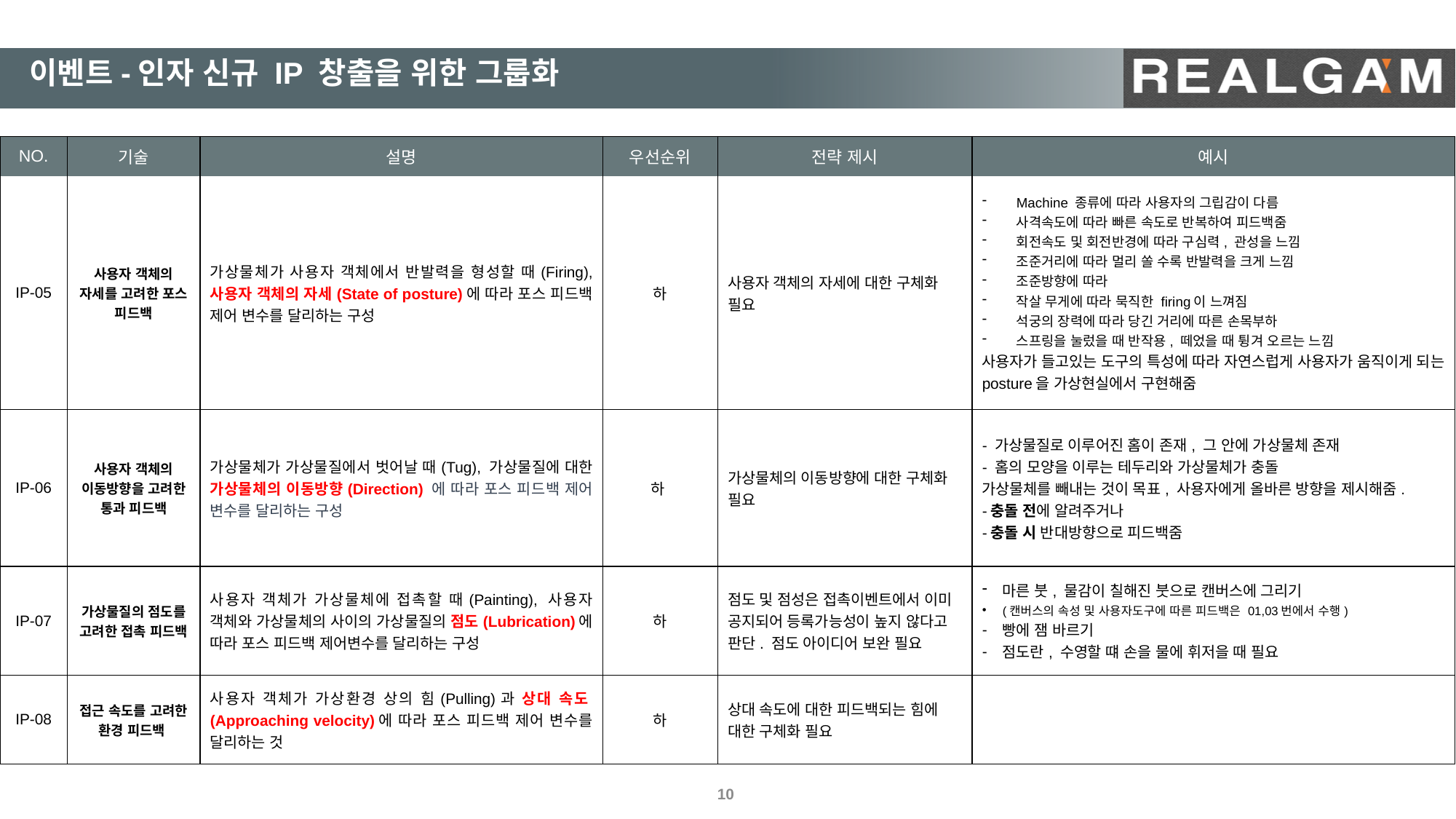

이벤트-인자 신규 IP 창출을 위한 그룹화
| NO. | 기술 | 설명 | 우선순위 | 전략 제시 | 예시 |
| --- | --- | --- | --- | --- | --- |
| IP-05 | 사용자 객체의 자세를 고려한 포스 피드백 | 가상물체가 사용자 객체에서 반발력을 형성할 때(Firing), 사용자 객체의 자세(State of posture)에 따라 포스 피드백 제어 변수를 달리하는 구성 | 하 | 사용자 객체의 자세에 대한 구체화 필요 | Machine 종류에 따라 사용자의 그립감이 다름 사격속도에 따라 빠른 속도로 반복하여 피드백줌 회전속도 및 회전반경에 따라 구심력, 관성을 느낌 조준거리에 따라 멀리 쏠 수록 반발력을 크게 느낌 조준방향에 따라 작살 무게에 따라 묵직한 firing이 느껴짐 석궁의 장력에 따라 당긴 거리에 따른 손목부하 스프링을 눌렀을 때 반작용, 떼었을 때 튕겨 오르는 느낌 사용자가 들고있는 도구의 특성에 따라 자연스럽게 사용자가 움직이게 되는 posture을 가상현실에서 구현해줌 |
| IP-06 | 사용자 객체의 이동방향을 고려한 통과 피드백 | 가상물체가 가상물질에서 벗어날 때(Tug), 가상물질에 대한 가상물체의 이동방향(Direction) 에 따라 포스 피드백 제어 변수를 달리하는 구성 | 하 | 가상물체의 이동방향에 대한 구체화 필요 | - 가상물질로 이루어진 홈이 존재, 그 안에 가상물체 존재 - 홈의 모양을 이루는 테두리와 가상물체가 충돌 가상물체를 빼내는 것이 목표, 사용자에게 올바른 방향을 제시해줌. -충돌 전에 알려주거나 -충돌 시 반대방향으로 피드백줌 |
| IP-07 | 가상물질의 점도를 고려한 접촉 피드백 | 사용자 객체가 가상물체에 접촉할 때(Painting), 사용자 객체와 가상물체의 사이의 가상물질의 점도(Lubrication)에 따라 포스 피드백 제어변수를 달리하는 구성 | 하 | 점도 및 점성은 접촉이벤트에서 이미 공지되어 등록가능성이 높지 않다고 판단. 점도 아이디어 보완 필요 | 마른 붓, 물감이 칠해진 붓으로 캔버스에 그리기 (캔버스의 속성 및 사용자도구에 따른 피드백은 01,03번에서 수행) 빵에 잼 바르기 점도란, 수영할 떄 손을 물에 휘저을 때 필요 |
| IP-08 | 접근 속도를 고려한 환경 피드백 | 사용자 객체가 가상환경 상의 힘(Pulling)과 상대 속도(Approaching velocity)에 따라 포스 피드백 제어 변수를 달리하는 것 | 하 | 상대 속도에 대한 피드백되는 힘에 대한 구체화 필요 |  |